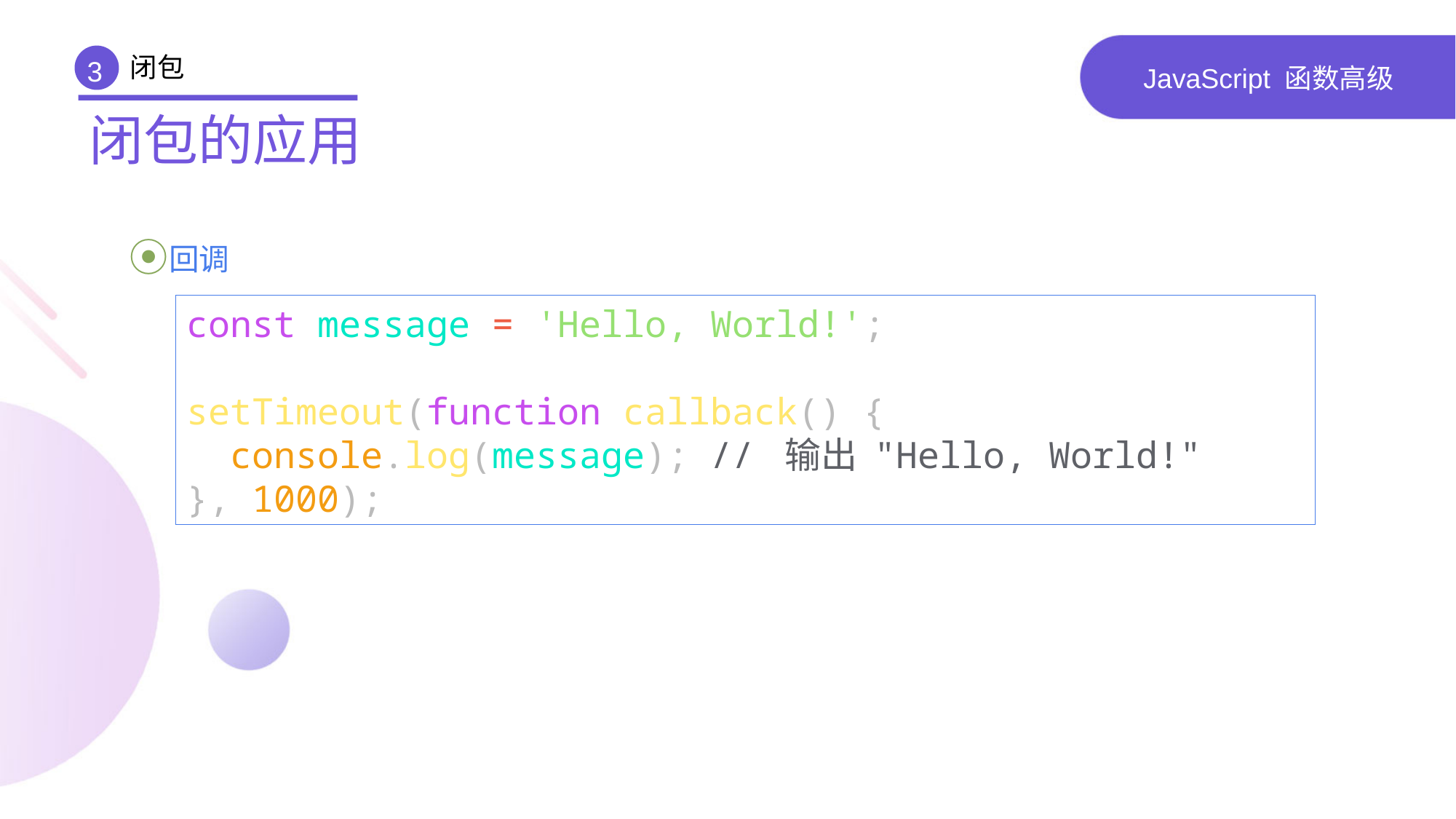

闭包
3
# JavaScript 函数高级
闭包的应用
回调
const message = 'Hello, World!';
setTimeout(function callback() {
  console.log(message); // 输出 "Hello, World!"
}, 1000);